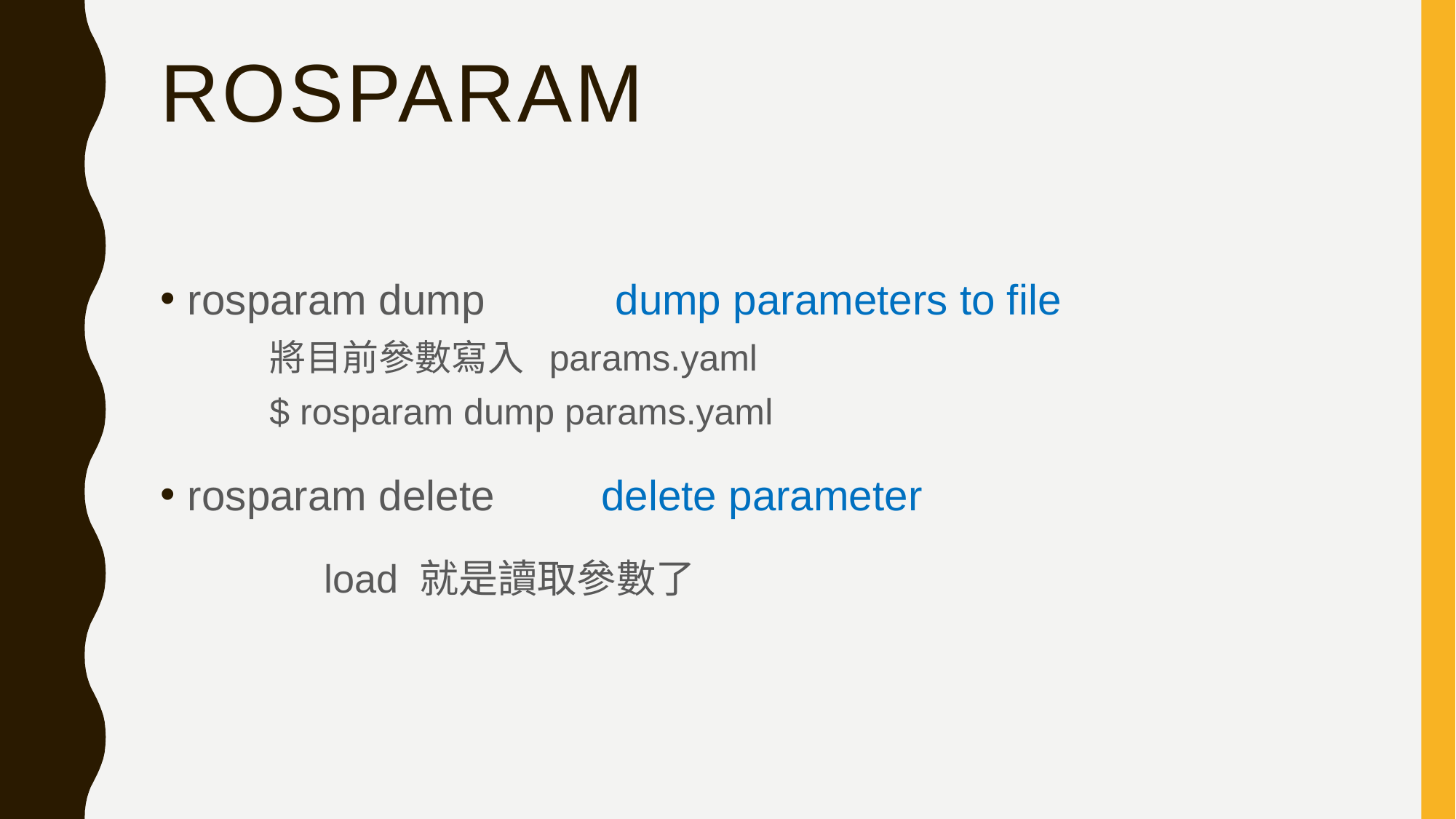

# rosparam
rosparam dump           dump parameters to file
	將目前參數寫入  params.yaml
	$ rosparam dump params.yaml
rosparam delete         delete parameter
	load 就是讀取參數了